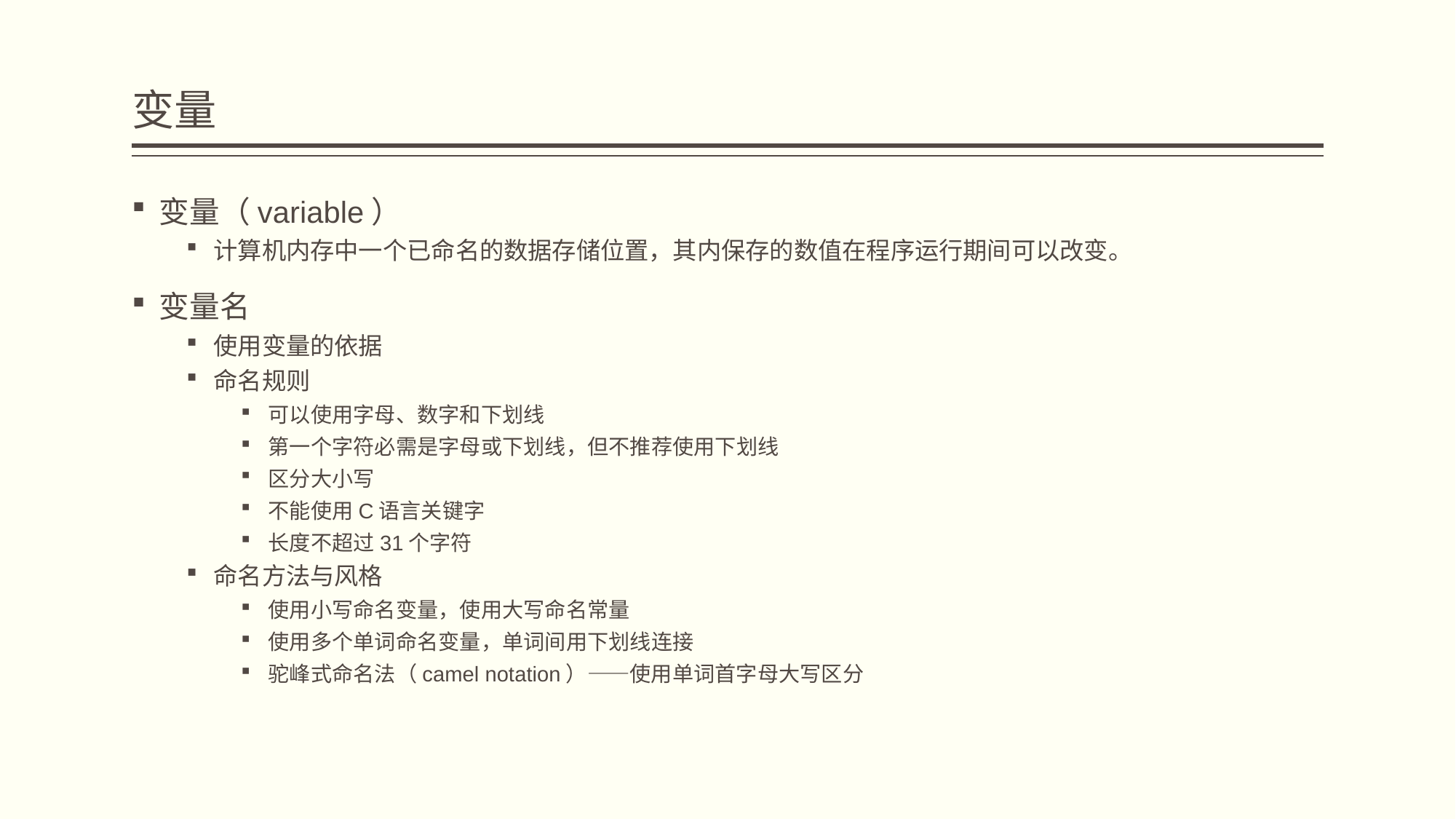

# 变量
变量（variable）
计算机内存中一个已命名的数据存储位置，其内保存的数值在程序运行期间可以改变。
变量名
使用变量的依据
命名规则
可以使用字母、数字和下划线
第一个字符必需是字母或下划线，但不推荐使用下划线
区分大小写
不能使用C语言关键字
长度不超过31个字符
命名方法与风格
使用小写命名变量，使用大写命名常量
使用多个单词命名变量，单词间用下划线连接
驼峰式命名法（camel notation）——使用单词首字母大写区分